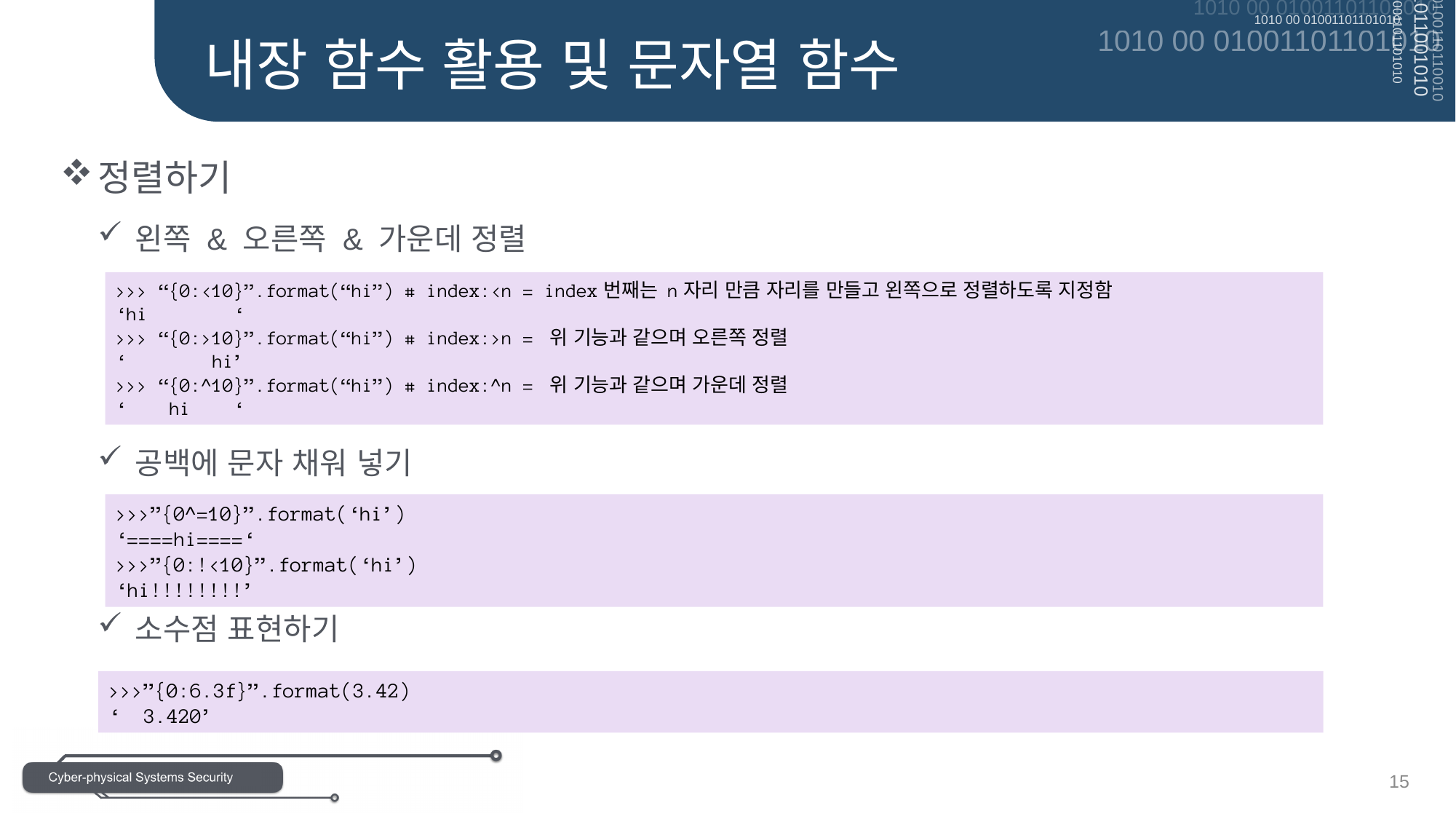

내장 함수 활용 및 문자열 함수
정렬하기
왼쪽 & 오른쪽 & 가운데 정렬

공백에 문자 채워 넣기

소수점 표현하기
>>> “{0:<10}”.format(“hi”) # index:<n = index번째는 n자리 만큼 자리를 만들고 왼쪽으로 정렬하도록 지정함
‘hi        ‘
>>> “{0:>10}”.format(“hi”) # index:>n = 위 기능과 같으며 오른쪽 정렬
‘        hi’
>>> “{0:^10}”.format(“hi”) # index:^n = 위 기능과 같으며 가운데 정렬
‘    hi    ‘
>>>”{0^=10}”.format(‘hi’)
‘====hi====‘
>>>”{0:!<10}”.format(‘hi’)
‘hi!!!!!!!!’
>>>”{0:6.3f}”.format(3.42)
‘  3.420’
15